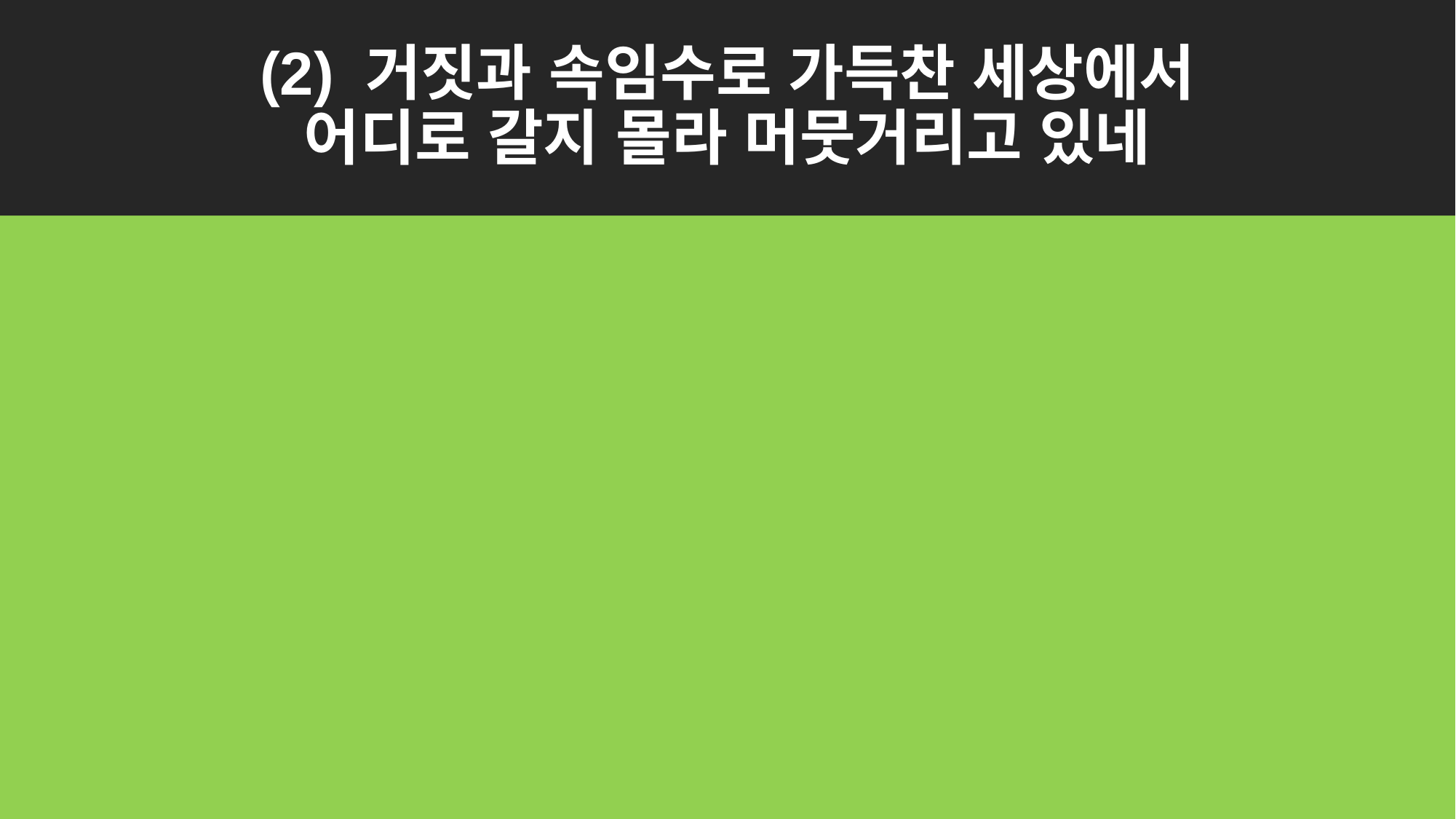

# (2) 거짓과 속임수로 가득찬 세상에서 어디로 갈지 몰라 머뭇거리고 있네